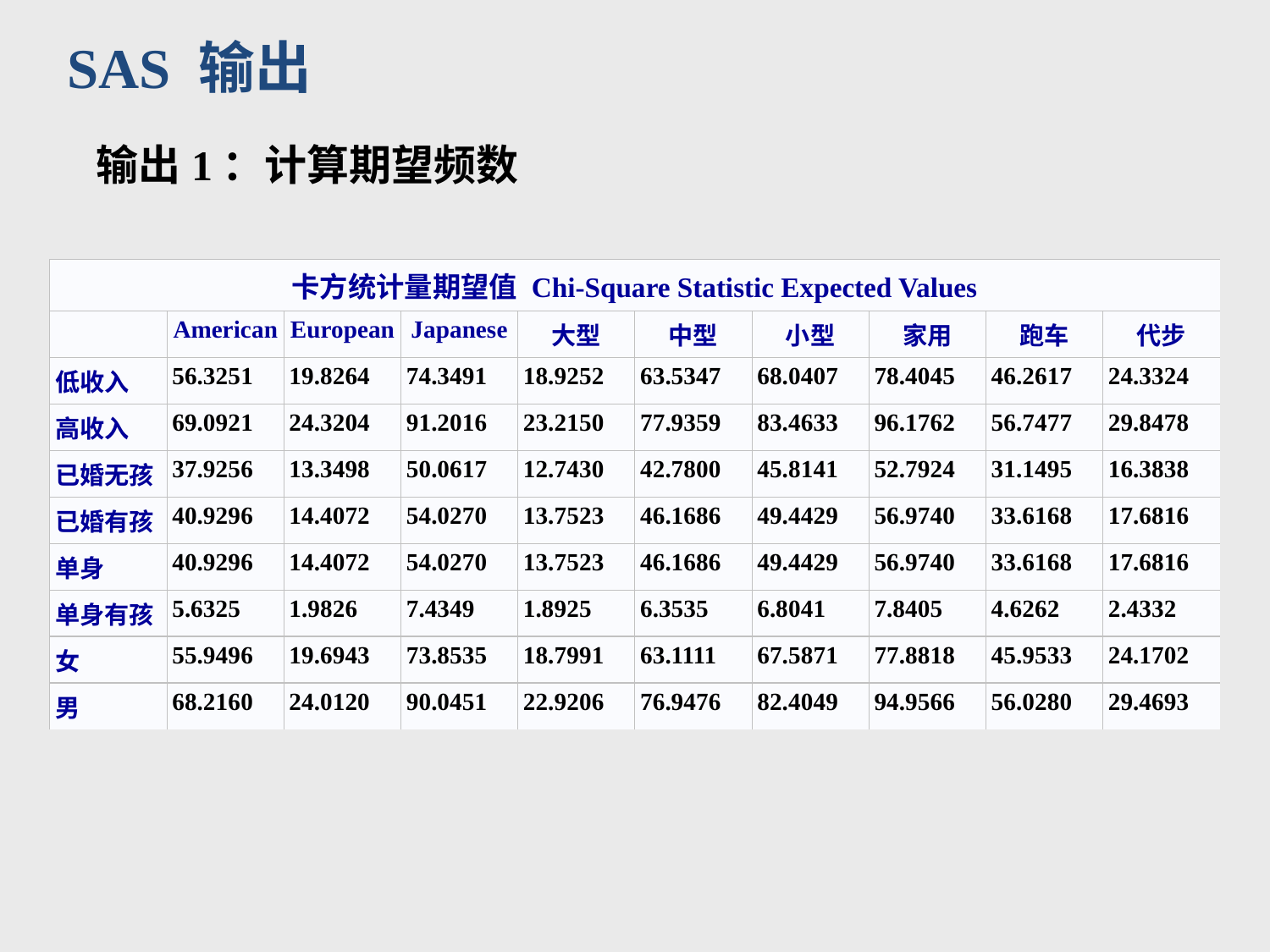

SAS 输出
输出1：计算期望频数
| 卡方统计量期望值 Chi-Square Statistic Expected Values |  |  |  |  |  |  |  |  |  |
| --- | --- | --- | --- | --- | --- | --- | --- | --- | --- |
|  | American | European | Japanese | 大型 | 中型 | 小型 | 家用 | 跑车 | 代步 |
| 低收入 | 56.3251 | 19.8264 | 74.3491 | 18.9252 | 63.5347 | 68.0407 | 78.4045 | 46.2617 | 24.3324 |
| 高收入 | 69.0921 | 24.3204 | 91.2016 | 23.2150 | 77.9359 | 83.4633 | 96.1762 | 56.7477 | 29.8478 |
| 已婚无孩 | 37.9256 | 13.3498 | 50.0617 | 12.7430 | 42.7800 | 45.8141 | 52.7924 | 31.1495 | 16.3838 |
| 已婚有孩 | 40.9296 | 14.4072 | 54.0270 | 13.7523 | 46.1686 | 49.4429 | 56.9740 | 33.6168 | 17.6816 |
| 单身 | 40.9296 | 14.4072 | 54.0270 | 13.7523 | 46.1686 | 49.4429 | 56.9740 | 33.6168 | 17.6816 |
| 单身有孩 | 5.6325 | 1.9826 | 7.4349 | 1.8925 | 6.3535 | 6.8041 | 7.8405 | 4.6262 | 2.4332 |
| 女 | 55.9496 | 19.6943 | 73.8535 | 18.7991 | 63.1111 | 67.5871 | 77.8818 | 45.9533 | 24.1702 |
| 男 | 68.2160 | 24.0120 | 90.0451 | 22.9206 | 76.9476 | 82.4049 | 94.9566 | 56.0280 | 29.4693 |